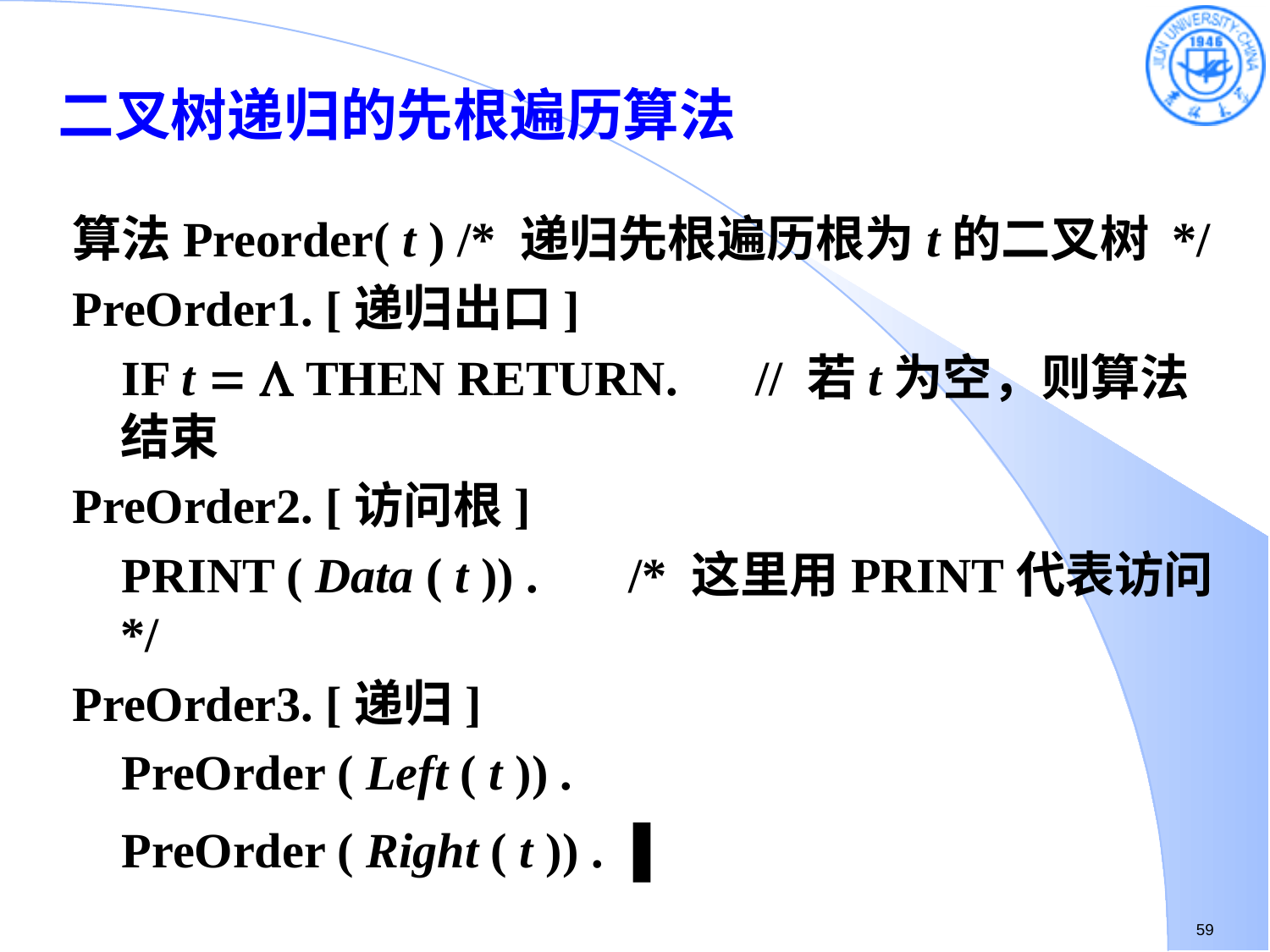

# 二叉树递归的先根遍历算法
算法Preorder( t ) /* 递归先根遍历根为t的二叉树 */
PreOrder1. [递归出口]
    IF t = Λ THEN RETURN. 	// 若t为空，则算法结束
PreOrder2. [访问根]
    PRINT ( Data ( t )) . 	/* 这里用PRINT代表访问 */
PreOrder3. [递归]
    PreOrder ( Left ( t )) .
    PreOrder ( Right ( t )) . ▐